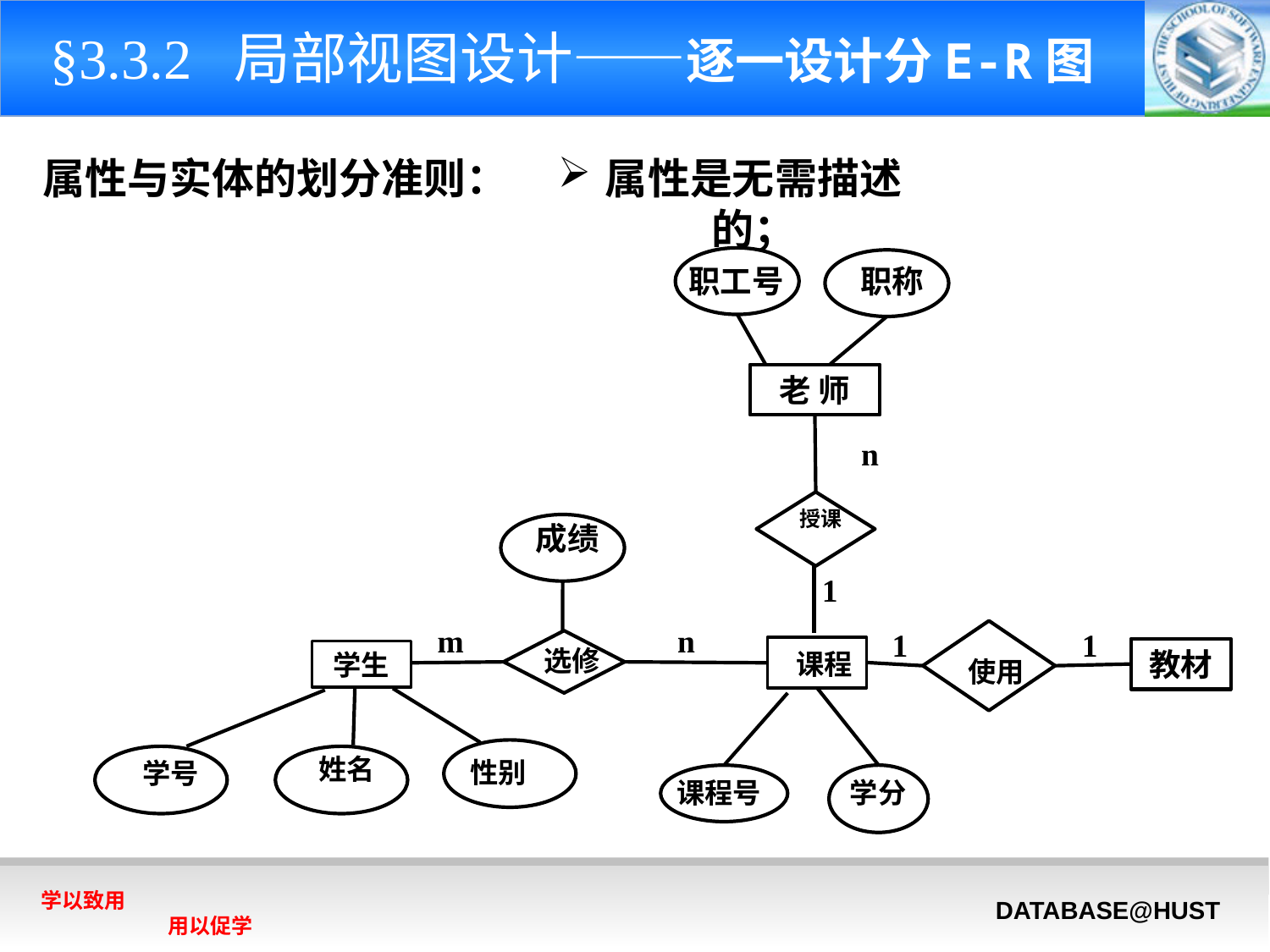

§3.3.2  局部视图设计——逐一设计分E-R图
属性与实体的划分准则：
属性是无需描述的；

职工号

职称
老 师
n

授课
成绩

1
m
n
1
1

选修
 课程
学生
教材
使用

姓名

性别
学号

课程号
学分